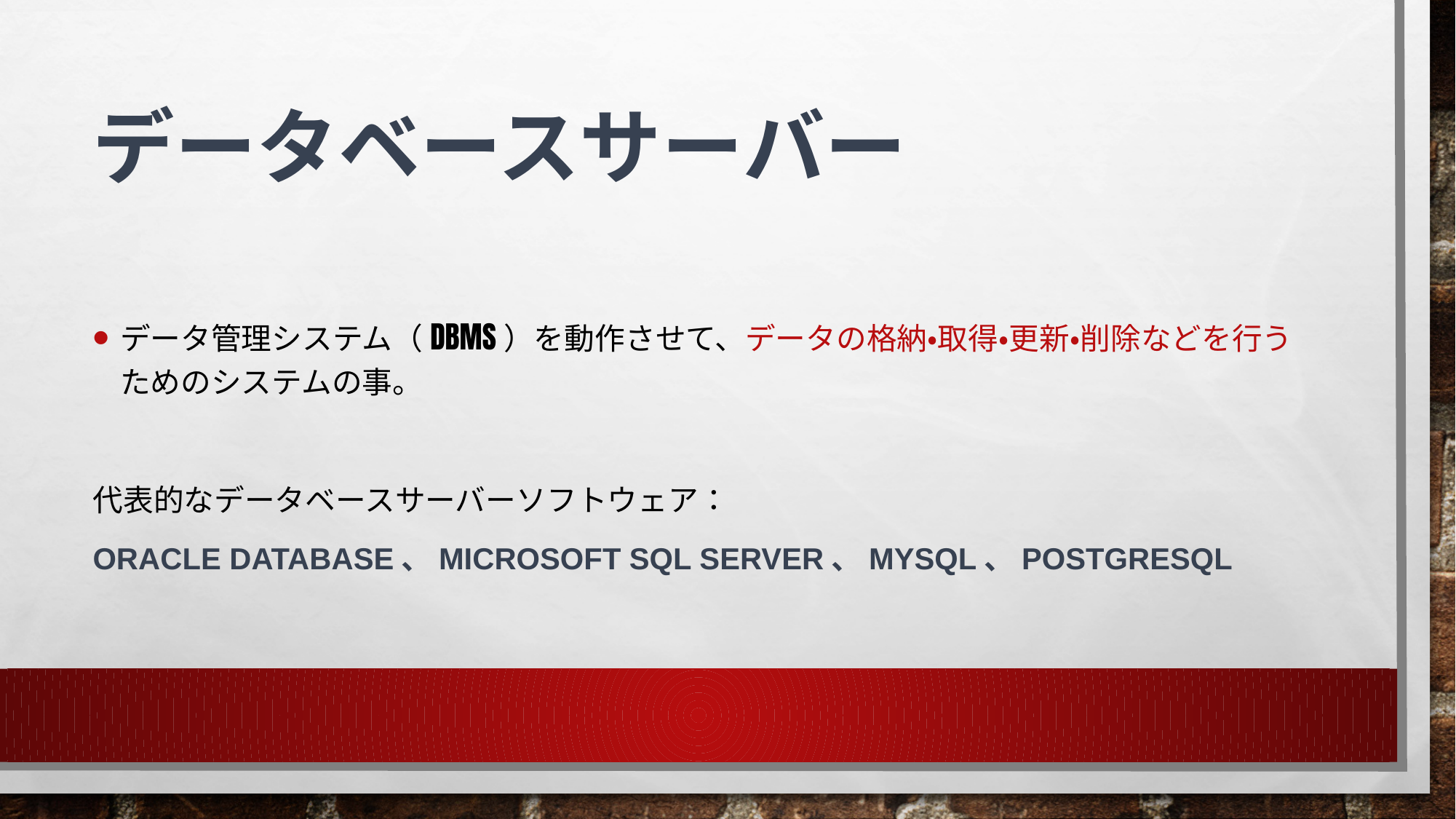

# データベースサーバー
データ管理システム（DBMS）を動作させて、データの格納・取得・更新・削除などを行うためのシステムの事。

代表的なデータベースサーバーソフトウェア：
Oracle Database、Microsoft SQL Server、MySQL、PostgreSQL